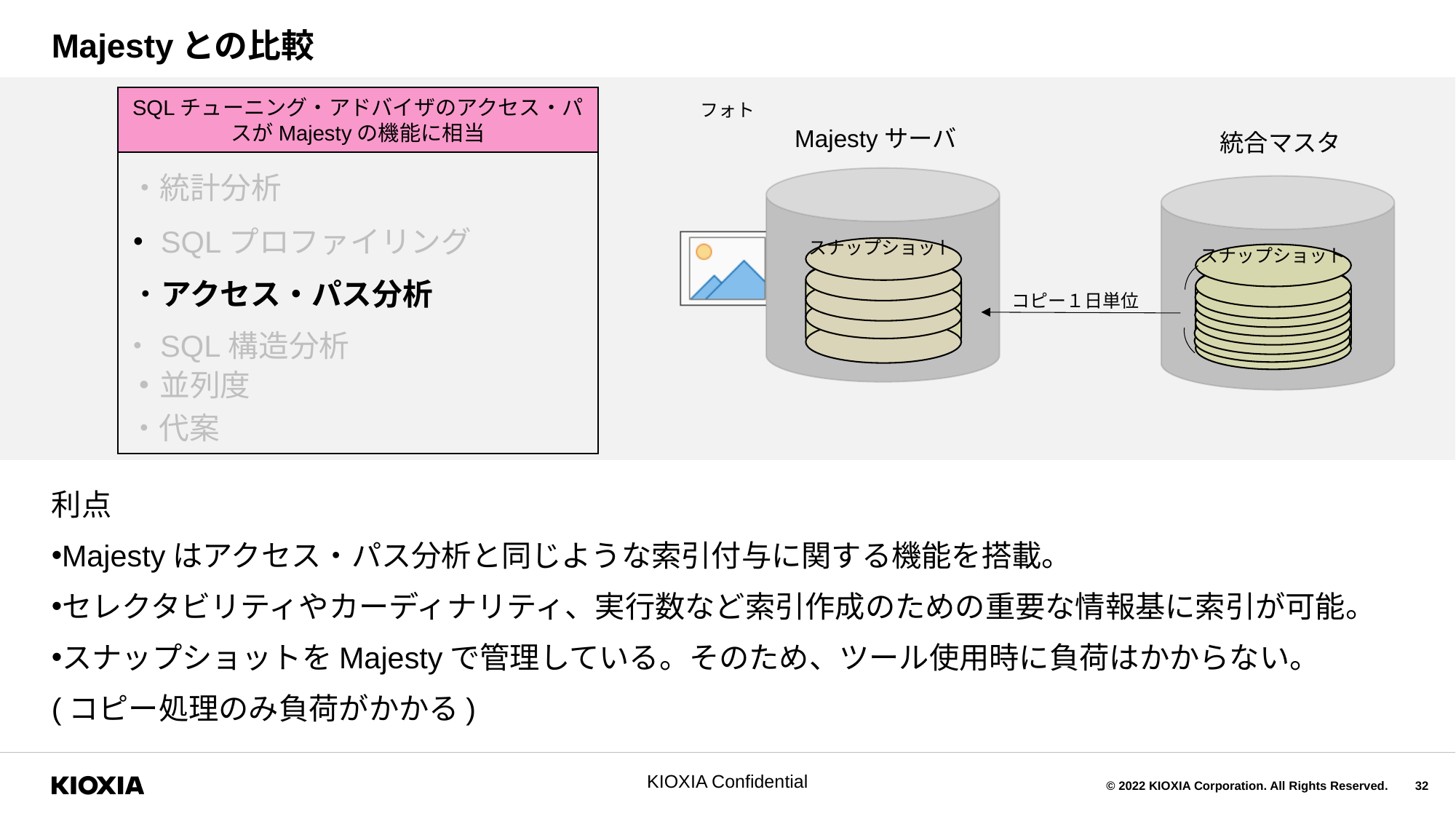

# Majestyとの比較

SQLチューニング・アドバイザのアクセス・パスがMajestyの機能に相当

・統計分析
・SQLプロファイリング
・アクセス・パス分析
・SQL構造分析
・並列度
・代案
Majestyサーバ
統合マスタ

スナップショット

スナップショット

コピー１日単位

利点
Majestyはアクセス・パス分析と同じような索引付与に関する機能を搭載。
セレクタビリティやカーディナリティ、実行数など索引作成のための重要な情報基に索引が可能。
スナップショットをMajestyで管理している。そのため、ツール使用時に負荷はかからない。
(コピー処理のみ負荷がかかる)

KIOXIA Confidential